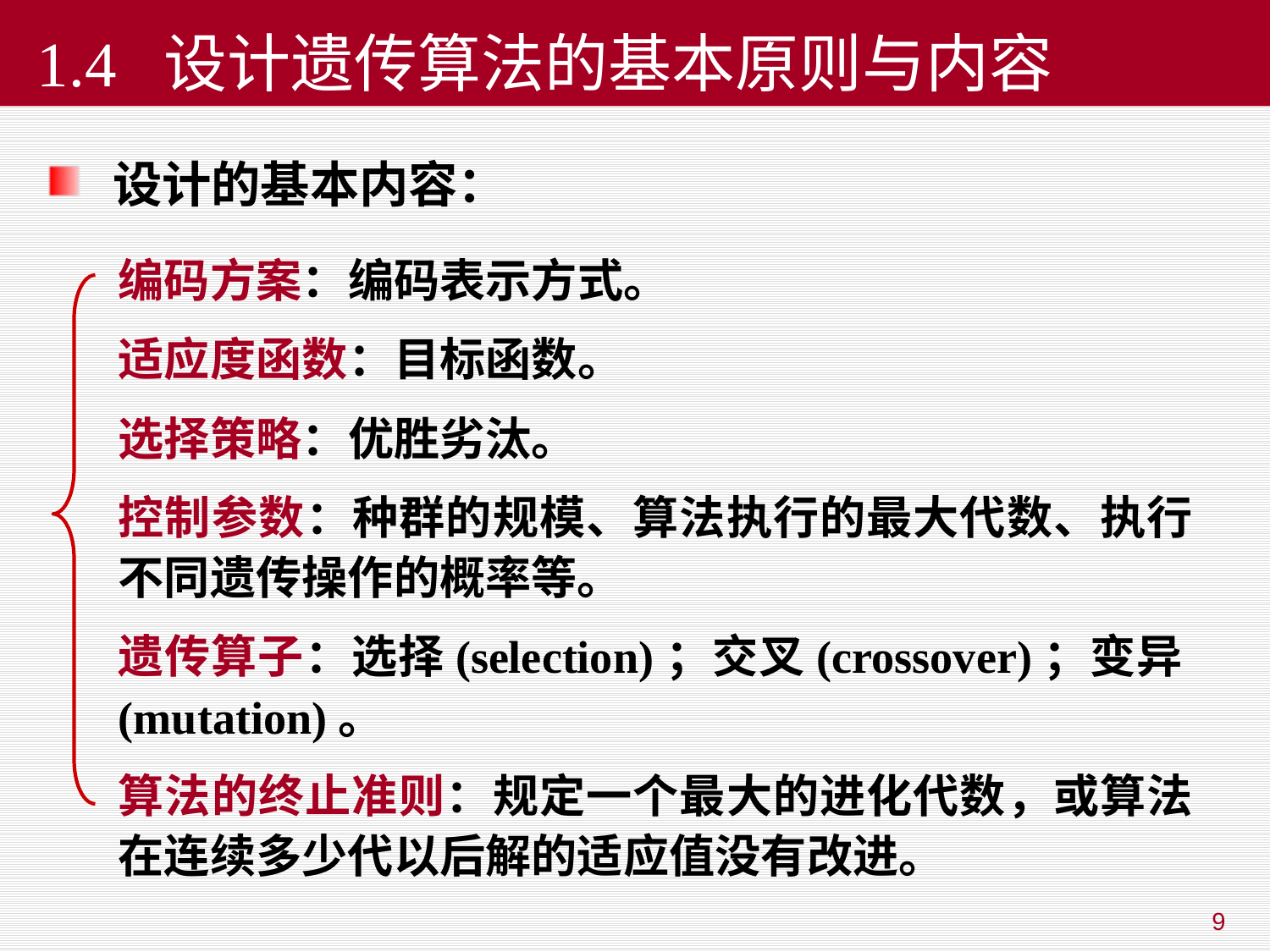

# 1.4  设计遗传算法的基本原则与内容
设计的基本内容：
编码方案：编码表示方式。
适应度函数：目标函数。
选择策略：优胜劣汰。
控制参数：种群的规模、算法执行的最大代数、执行不同遗传操作的概率等。
遗传算子：选择(selection)；交叉(crossover)；变异(mutation)。
算法的终止准则：规定一个最大的进化代数，或算法在连续多少代以后解的适应值没有改进。

9